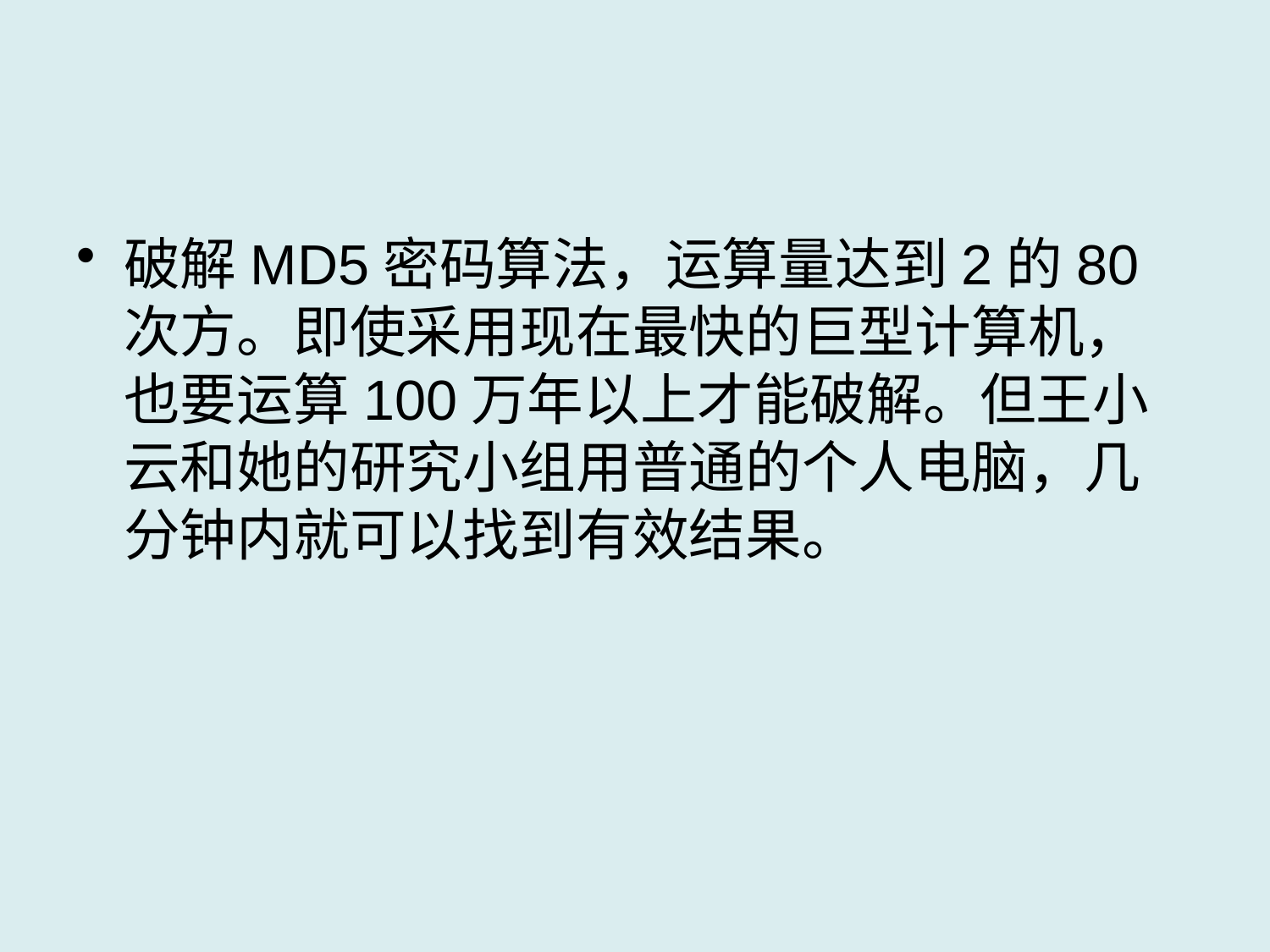

#
破解MD5密码算法，运算量达到2的80次方。即使采用现在最快的巨型计算机，也要运算100万年以上才能破解。但王小云和她的研究小组用普通的个人电脑，几分钟内就可以找到有效结果。